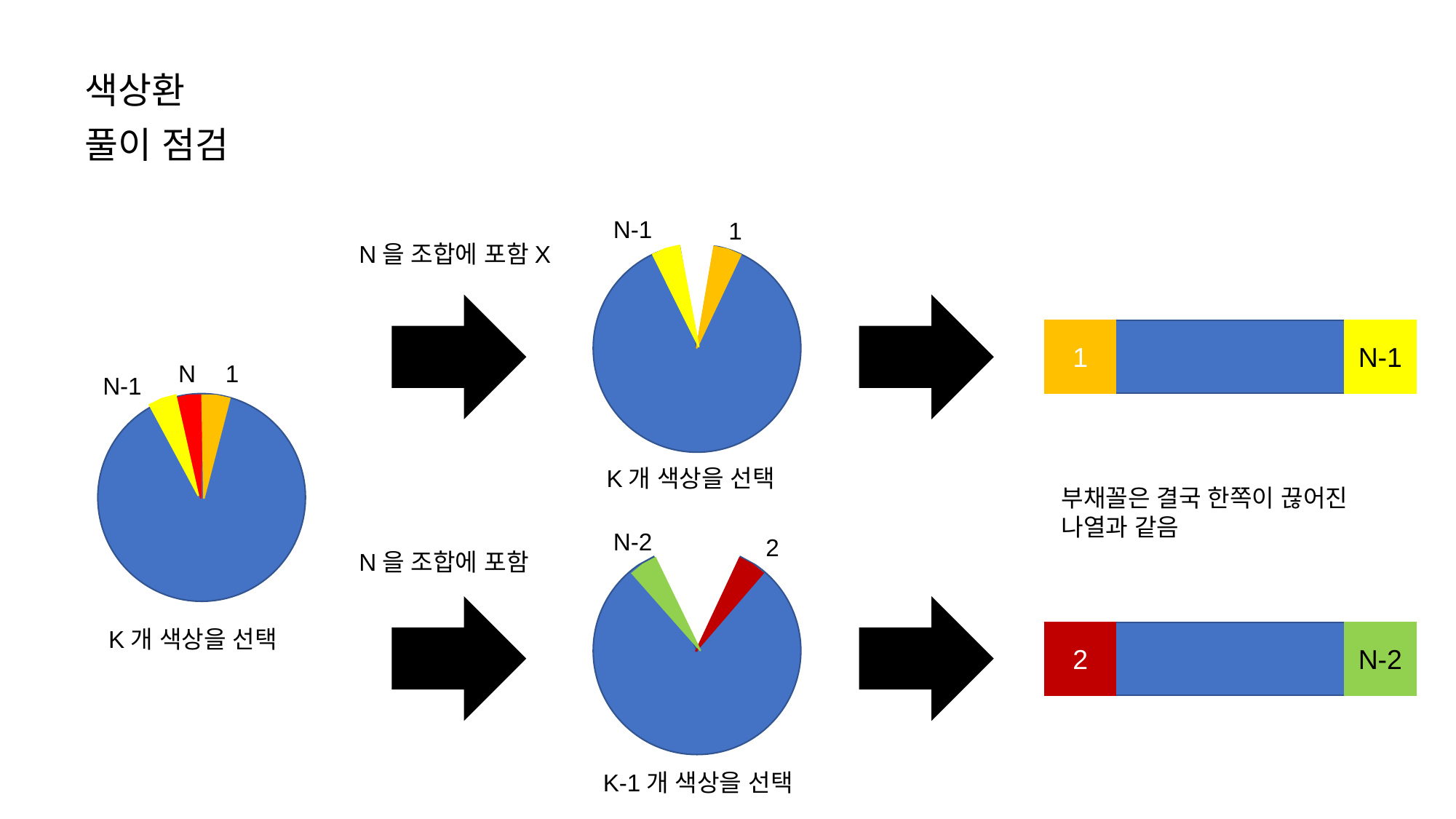

색상환
풀이 점검
N-1
1
N을 조합에 포함X

N-1

1
N
1
N-1

K개 색상을 선택
부채꼴은 결국 한쪽이 끊어진 나열과 같음
N-2
2
N을 조합에 포함

K개 색상을 선택
N-2

2
K-1개 색상을 선택